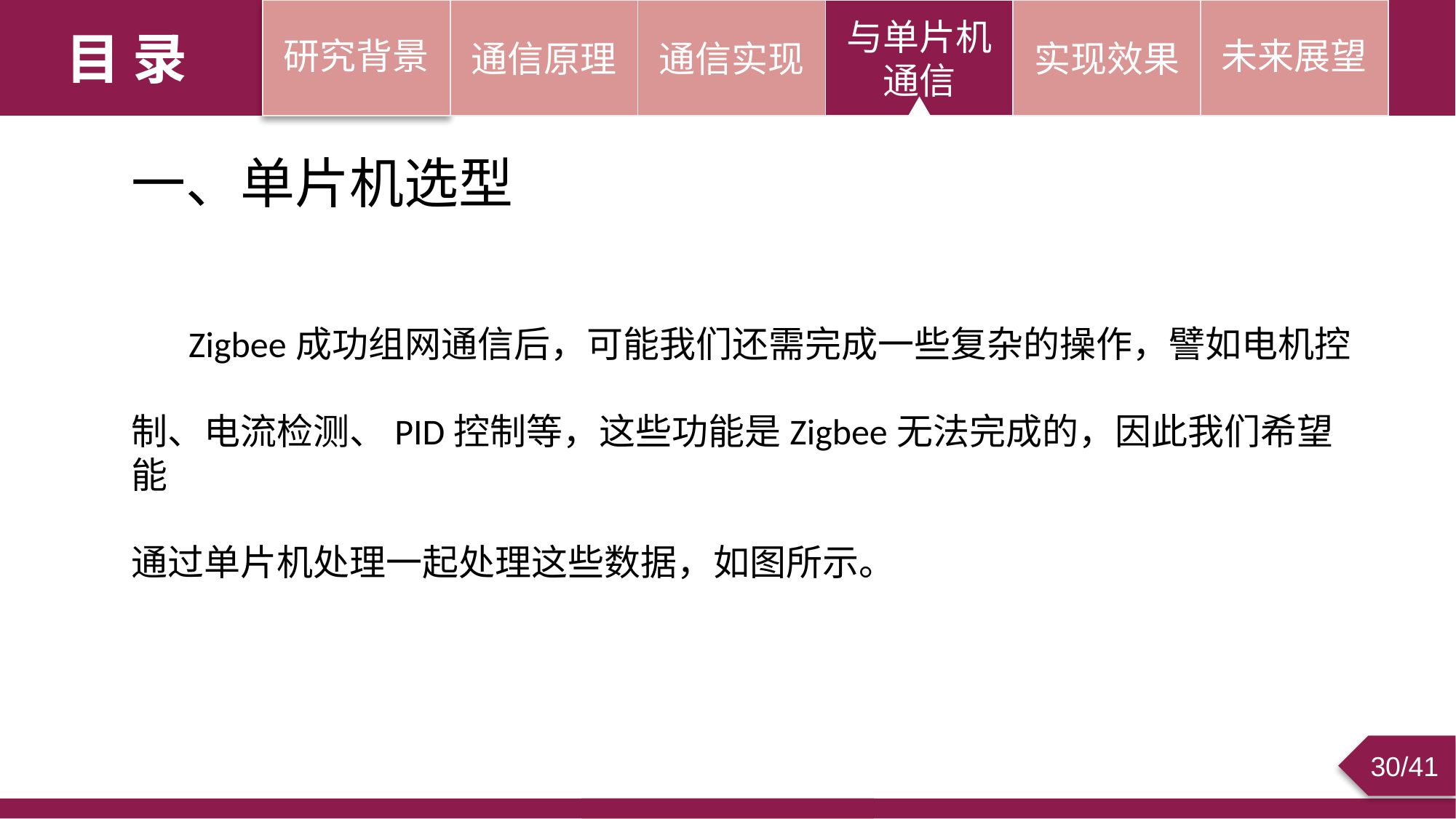

通信原理
通信实现
与单片机通信
实现效果
未来展望

研究背景
目 录

一、单片机选型
       Zigbee成功组网通信后，可能我们还需完成一些复杂的操作，譬如电机控

制、电流检测、PID控制等，这些功能是Zigbee无法完成的，因此我们希望能

通过单片机处理一起处理这些数据，如图所示。
30/41